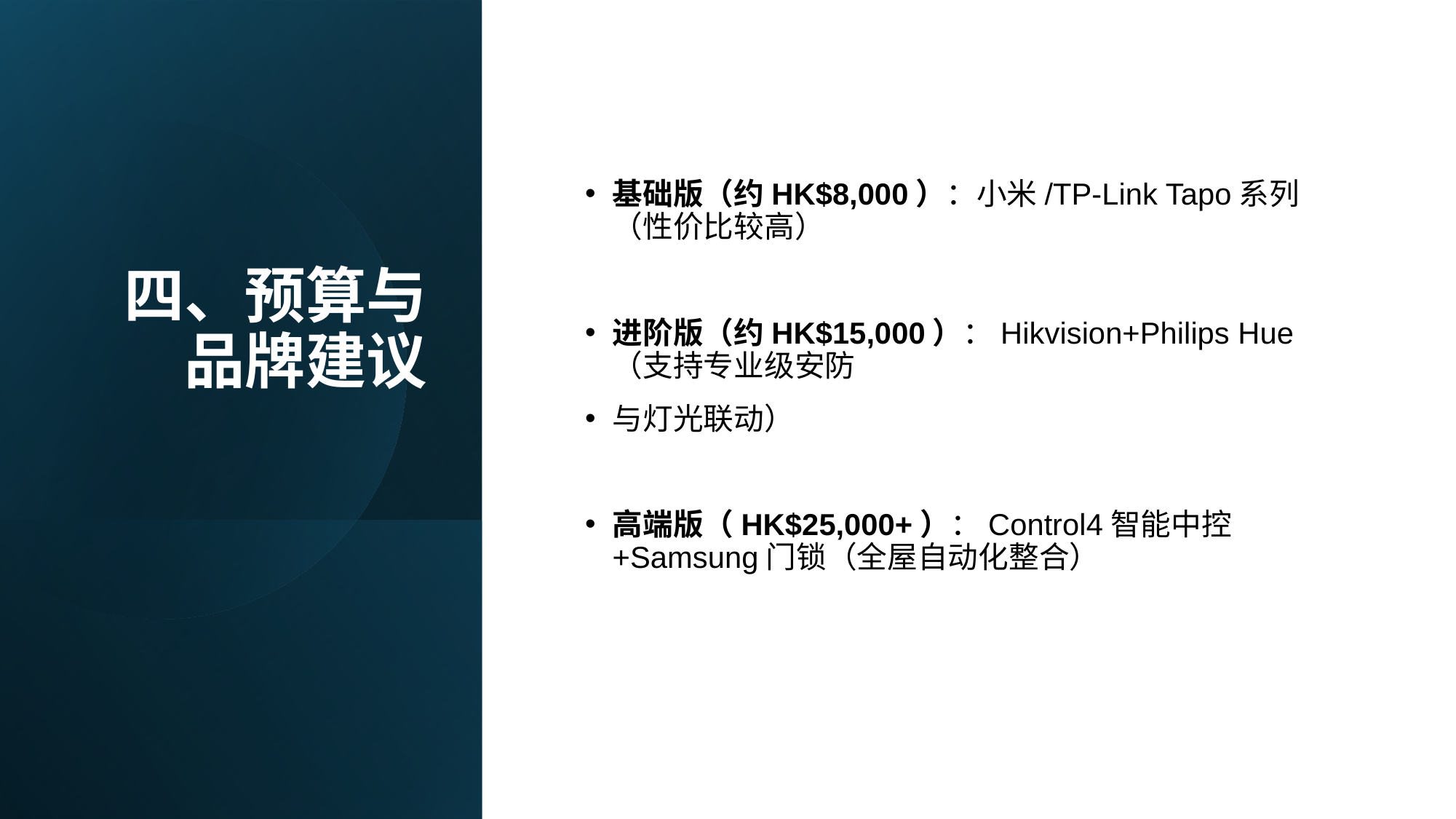

# 四、预算与品牌建议
基础版（约HK$8,000）：小米/TP-Link Tapo系列（性价比较高）

进阶版（约HK$15,000）：Hikvision+Philips Hue（支持专业级安防
与灯光联动）

高端版（HK$25,000+）：Control4智能中控+Samsung门锁（全屋自动化整合）